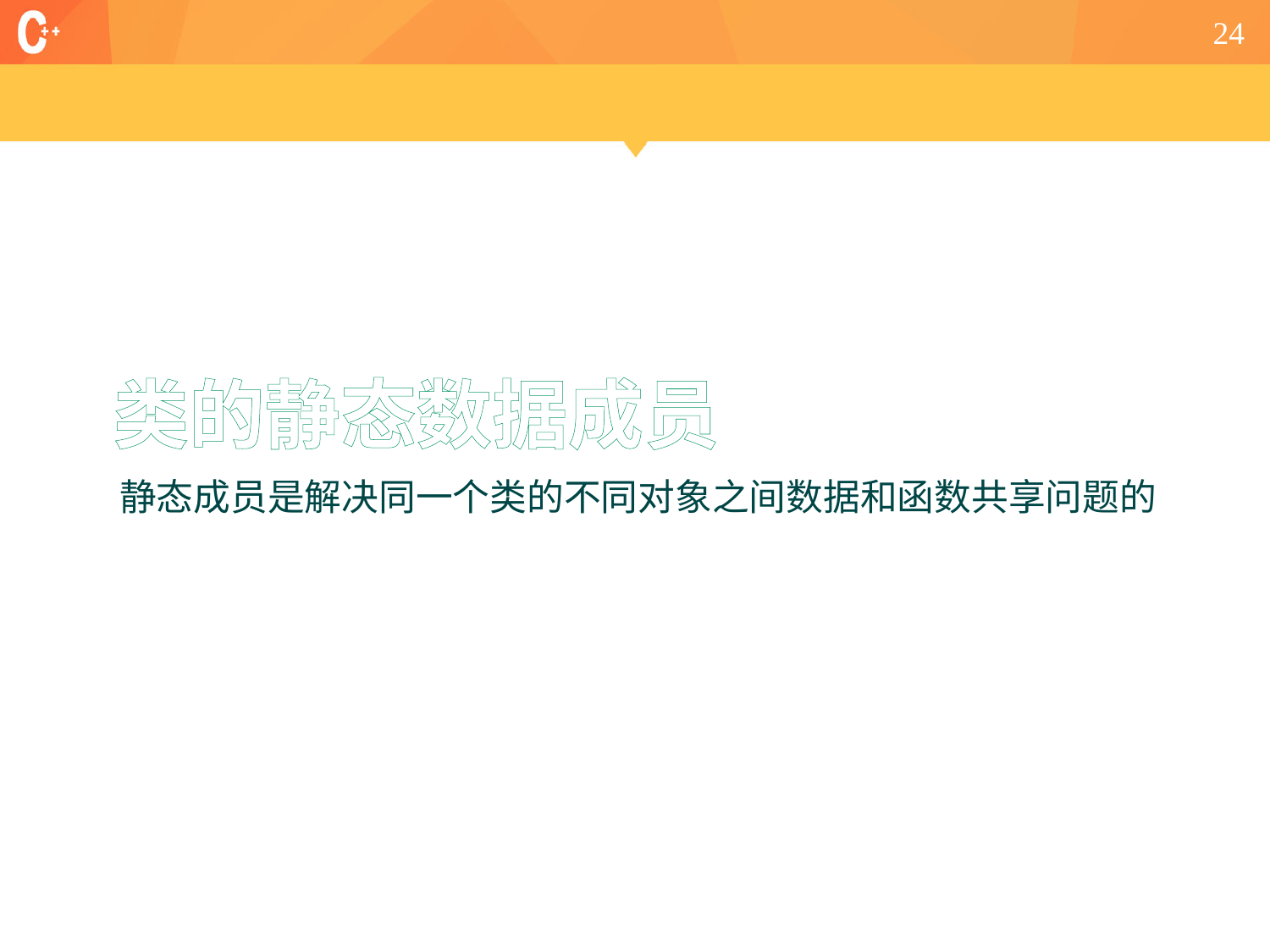

24
# 类的静态数据成员
静态成员是解决同一个类的不同对象之间数据和函数共享问题的